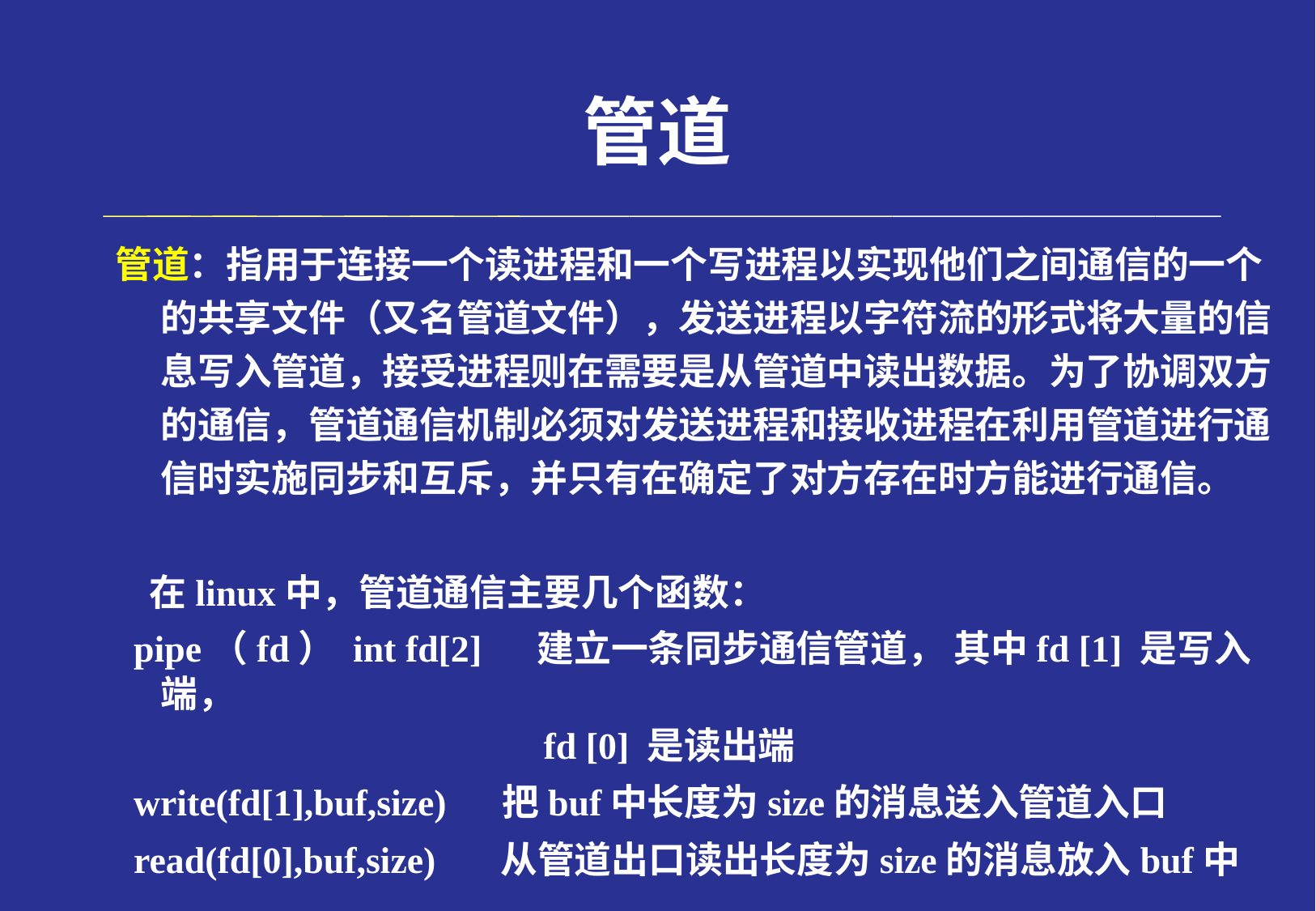

# 管道
管道：指用于连接一个读进程和一个写进程以实现他们之间通信的一个的共享文件（又名管道文件），发送进程以字符流的形式将大量的信息写入管道，接受进程则在需要是从管道中读出数据。为了协调双方的通信，管道通信机制必须对发送进程和接收进程在利用管道进行通信时实施同步和互斥，并只有在确定了对方存在时方能进行通信。

   在linux中，管道通信主要几个函数：
  pipe（fd） int fd[2]     建立一条同步通信管道， 其中fd [1] 是写入端，
				  fd [0] 是读出端
  write(fd[1],buf,size)     把buf中长度为size的消息送入管道入口
  read(fd[0],buf,size)      从管道出口读出长度为size的消息放入buf中